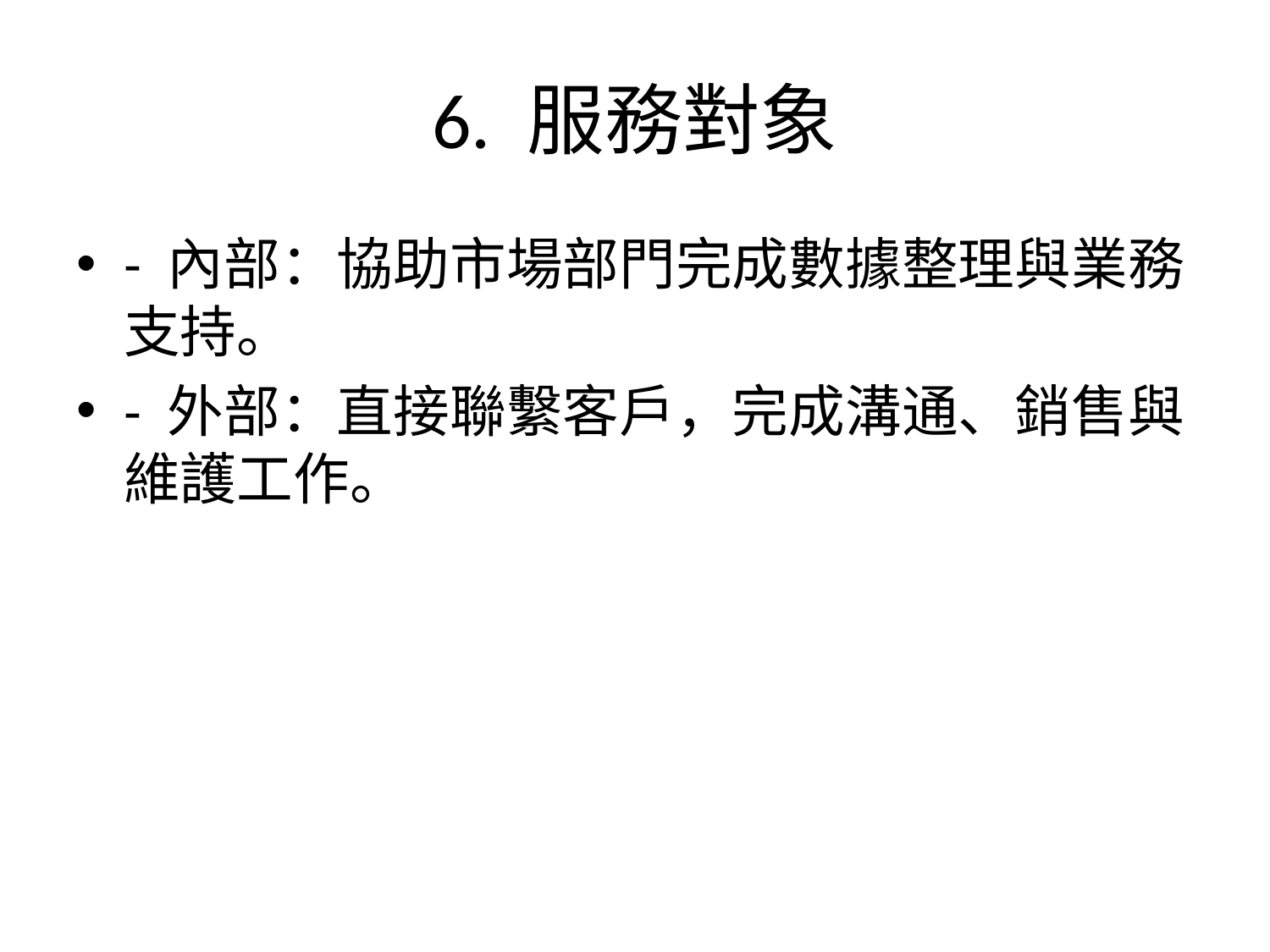

# 6. 服務對象
- 內部：協助市場部門完成數據整理與業務支持。
- 外部：直接聯繫客戶，完成溝通、銷售與維護工作。